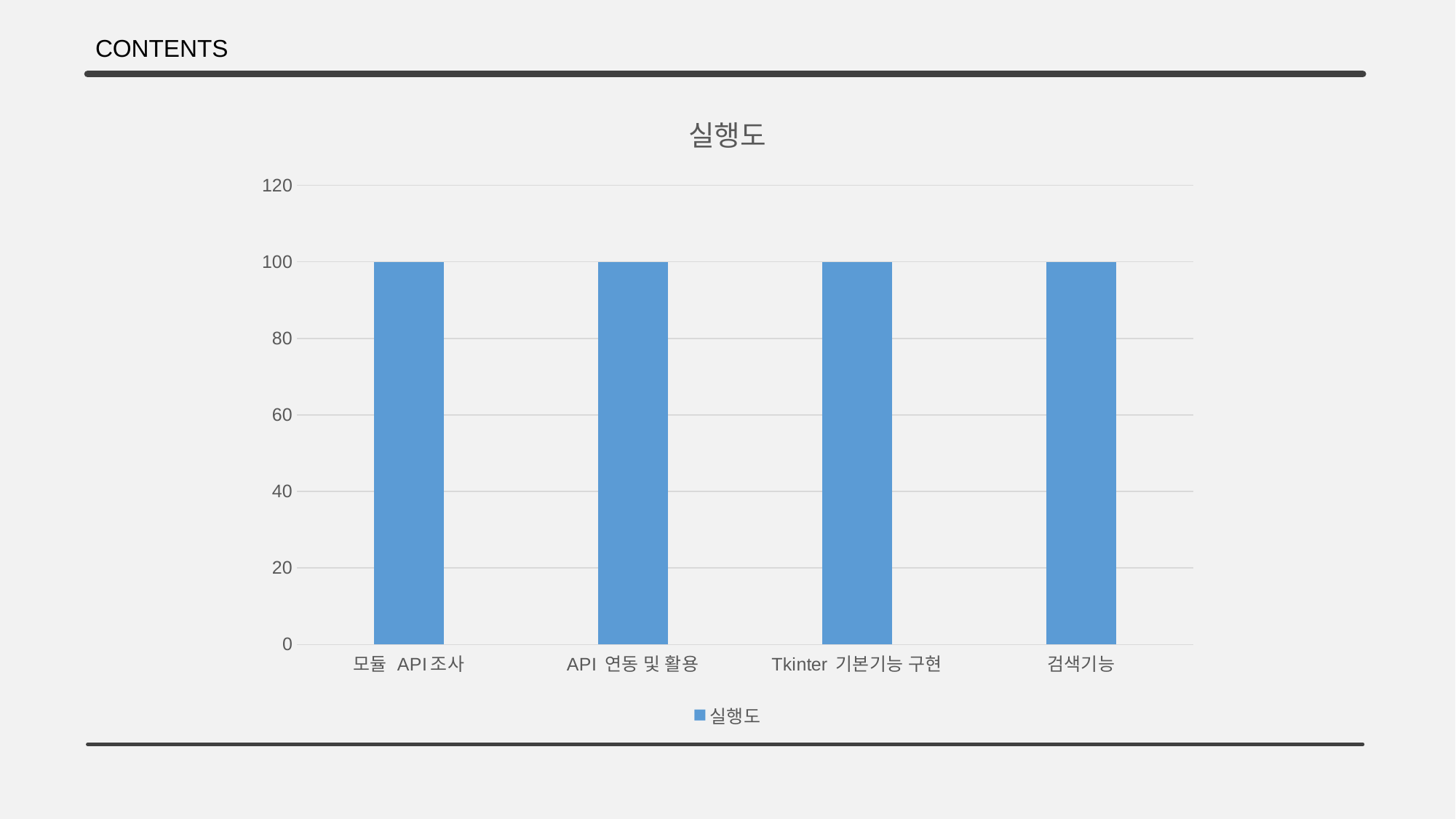

CONTENTS

### Chart:

| Category | 실행도 |
|---|---|
| 모듈 API조사 | 100.0 |
| API 연동 및 활용 | 100.0 |
| Tkinter 기본기능 구현 | 100.0 |
| 검색기능 | 100.0 |